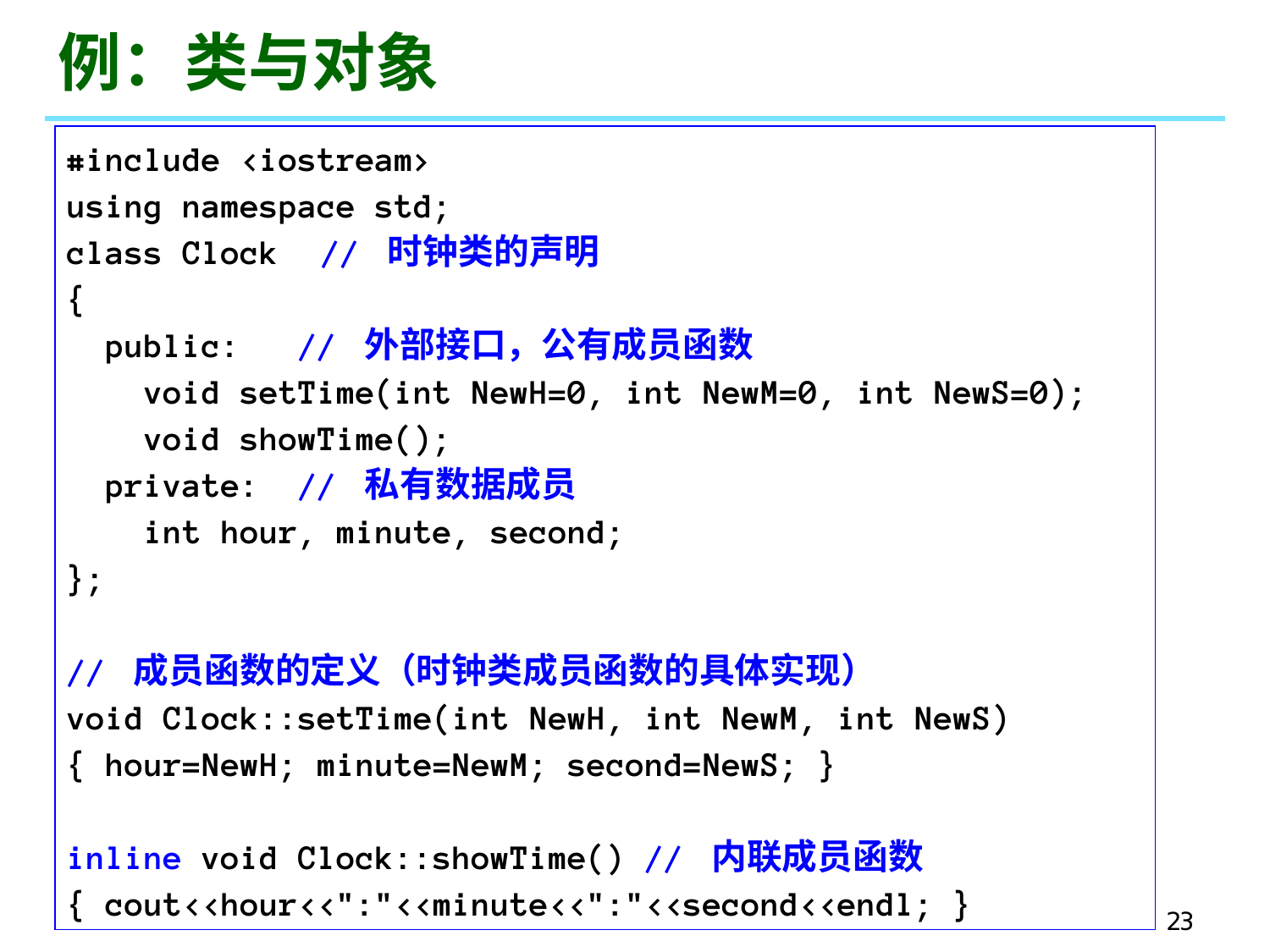

# 例：类与对象
#include <iostream>
using namespace std;
class Clock	// 时钟类的声明
{
  public:   // 外部接口，公有成员函数
    void setTime(int NewH=0, int NewM=0, int NewS=0);
    void showTime();
  private:  // 私有数据成员
    int hour, minute, second;
};

// 成员函数的定义（时钟类成员函数的具体实现）
void Clock::setTime(int NewH, int NewM, int NewS)
{ hour=NewH; minute=NewM; second=NewS; }

inline void Clock::showTime() // 内联成员函数
{ cout<<hour<<":"<<minute<<":"<<second<<endl; }
23